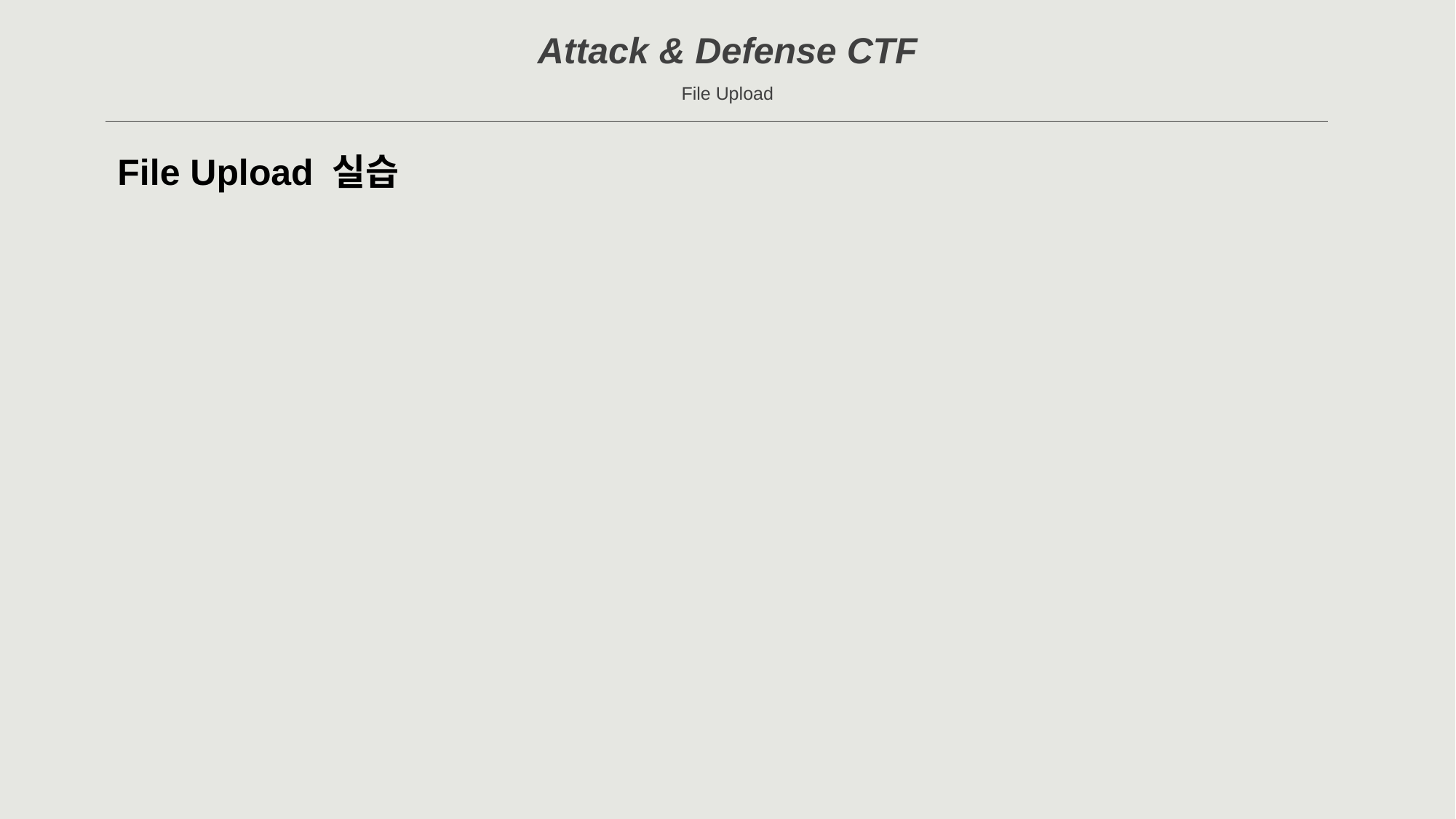

Attack & Defense CTF
File Upload
File Upload 실습